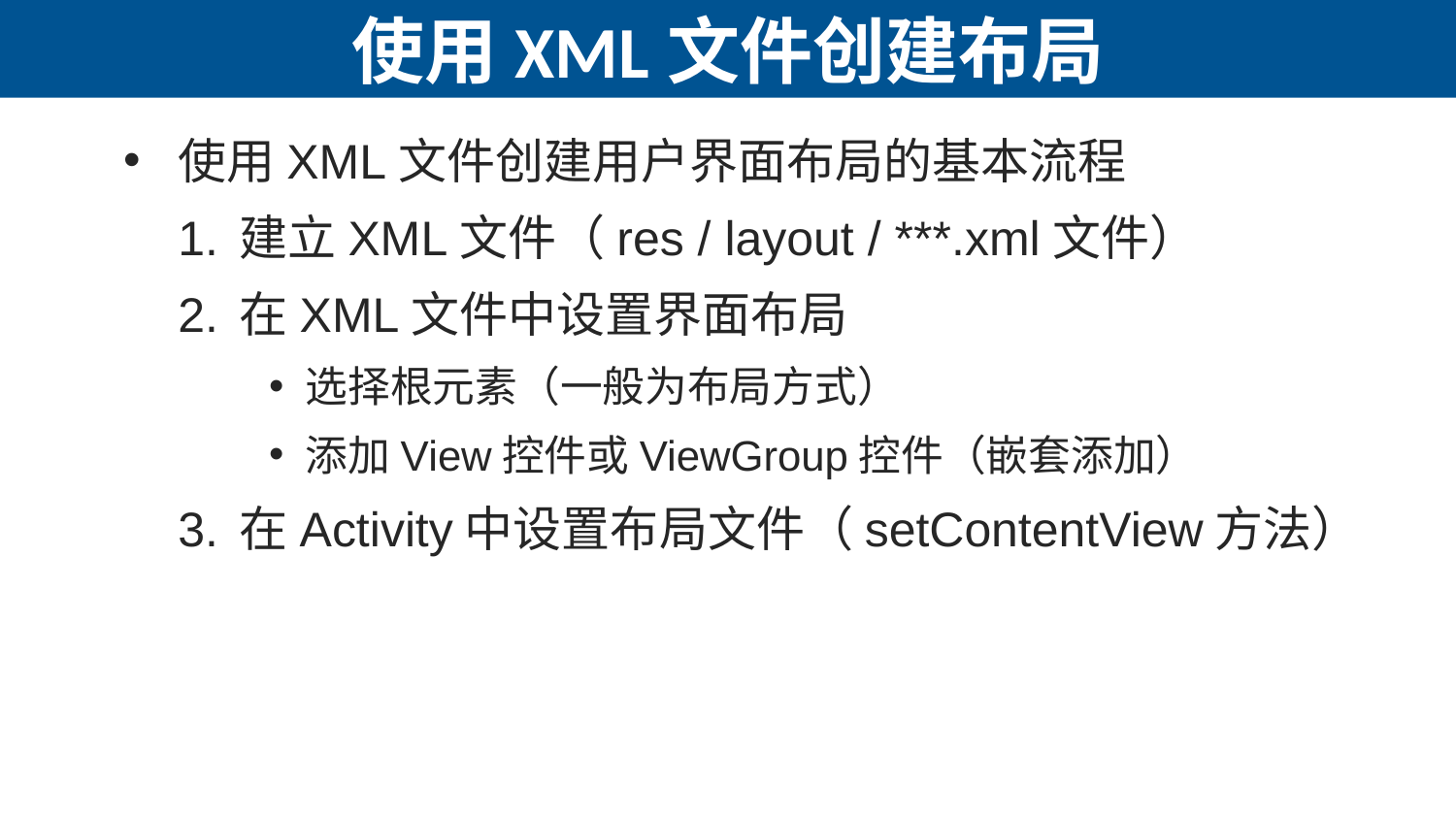

# 使用XML文件创建布局

使用XML文件创建用户界面布局的基本流程
建立XML文件（res / layout / ***.xml文件）
在XML文件中设置界面布局
选择根元素（一般为布局方式）
添加View控件或ViewGroup控件（嵌套添加）
在Activity中设置布局文件（setContentView方法）